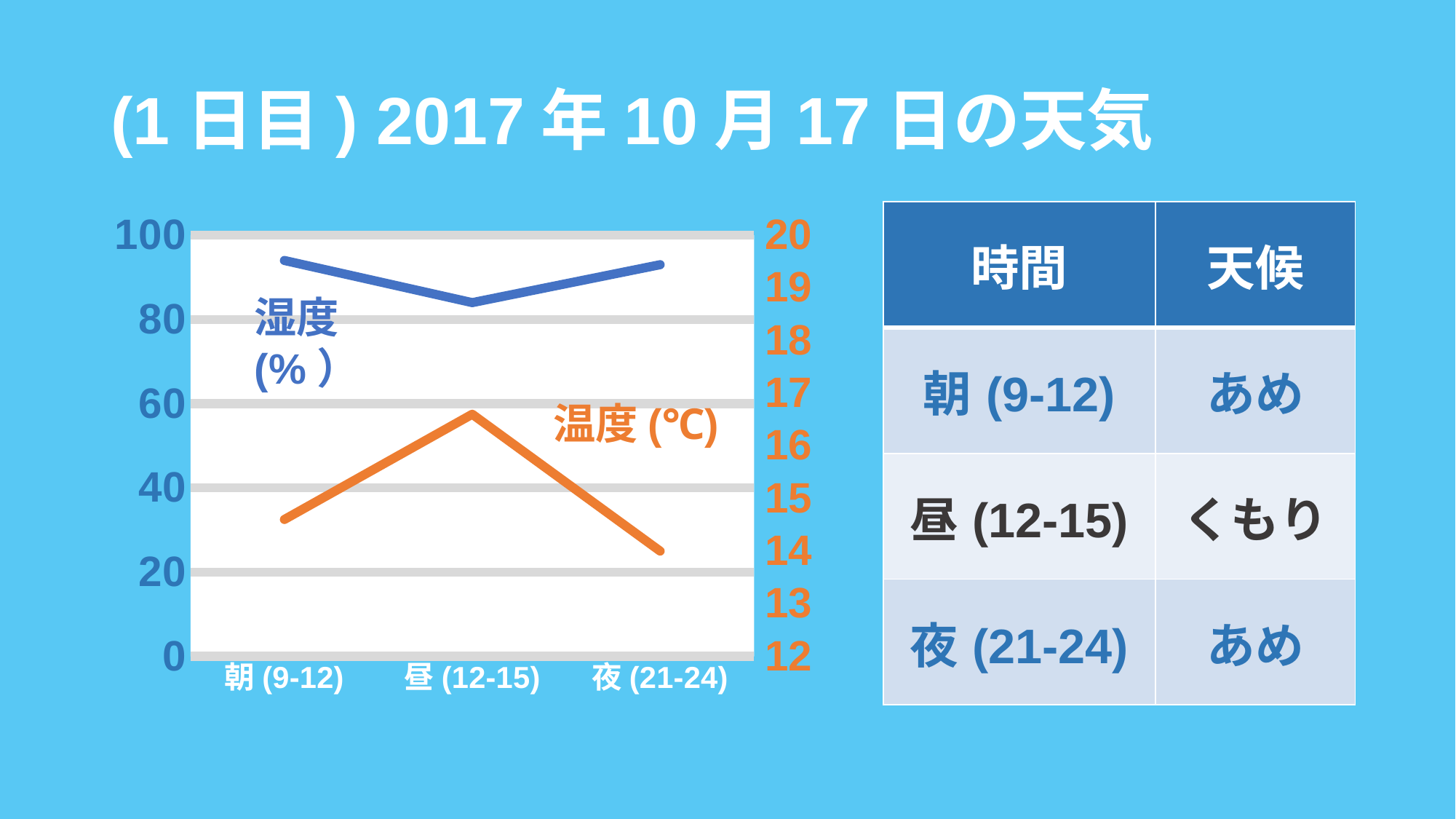

# (1日目) 2017年10月17日の天気
| 時間 | 天候 |
| --- | --- |
| 朝(9-12) | あめ |
| 昼(12-15) | くもり |
| 夜(21-24) | あめ |

### Chart

| Category | 湿度 | 気温 |
|---|---|---|
| 朝(9-12) | 94.0 | 14.6 |
| 昼(12-15) | 84.0 | 16.6 |
| 夜(21-24) | 93.0 | 14.0 |
湿度(%）
温度(℃)